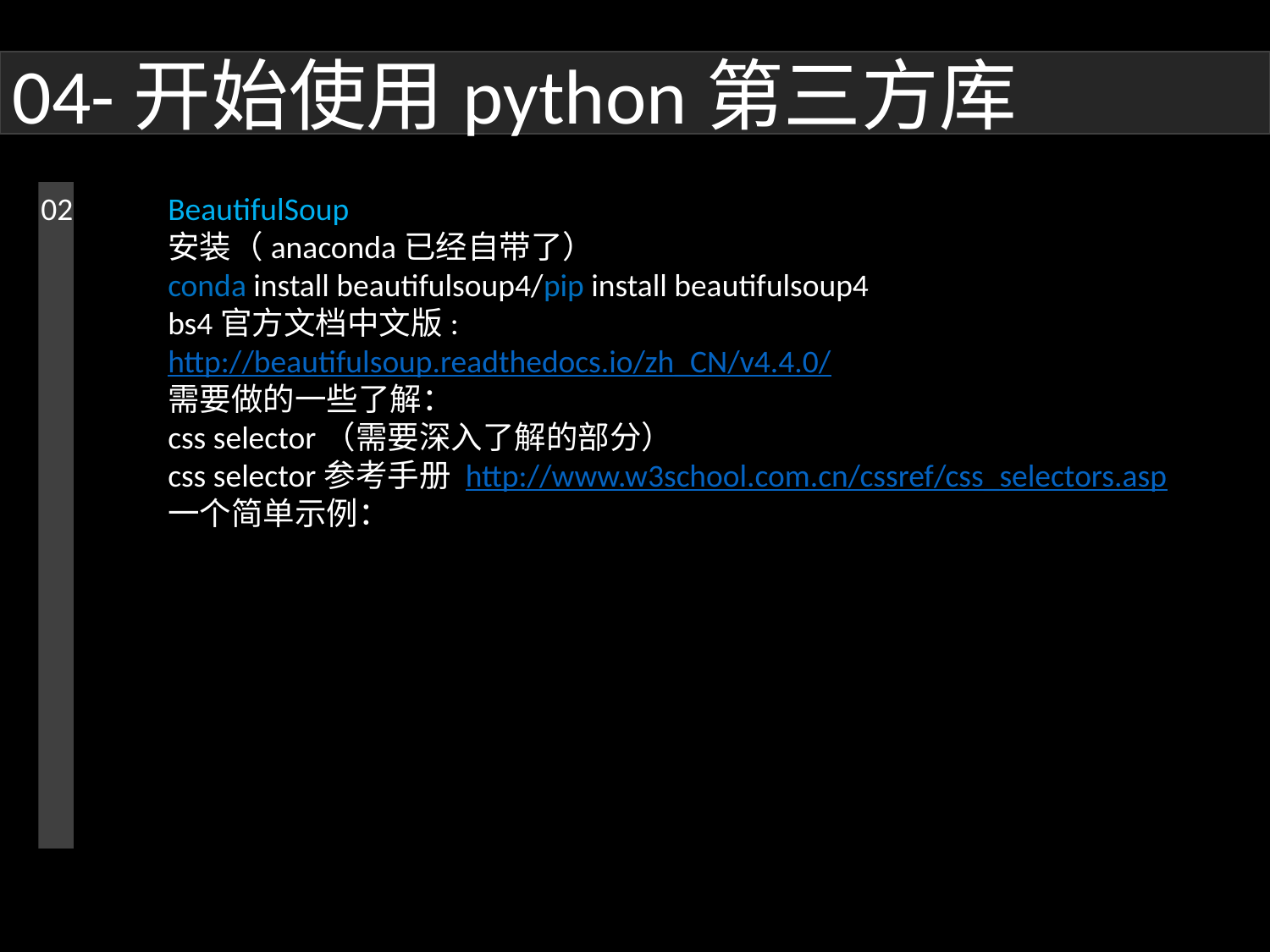

04-开始使用python第三方库
02 	BeautifulSoup
	安装（anaconda已经自带了）
	conda install beautifulsoup4/pip install beautifulsoup4
	bs4官方文档中文版:
	http://beautifulsoup.readthedocs.io/zh_CN/v4.4.0/
	需要做的一些了解：
	css selector（需要深入了解的部分）
	css selector参考手册 http://www.w3school.com.cn/cssref/css_selectors.asp
	一个简单示例：